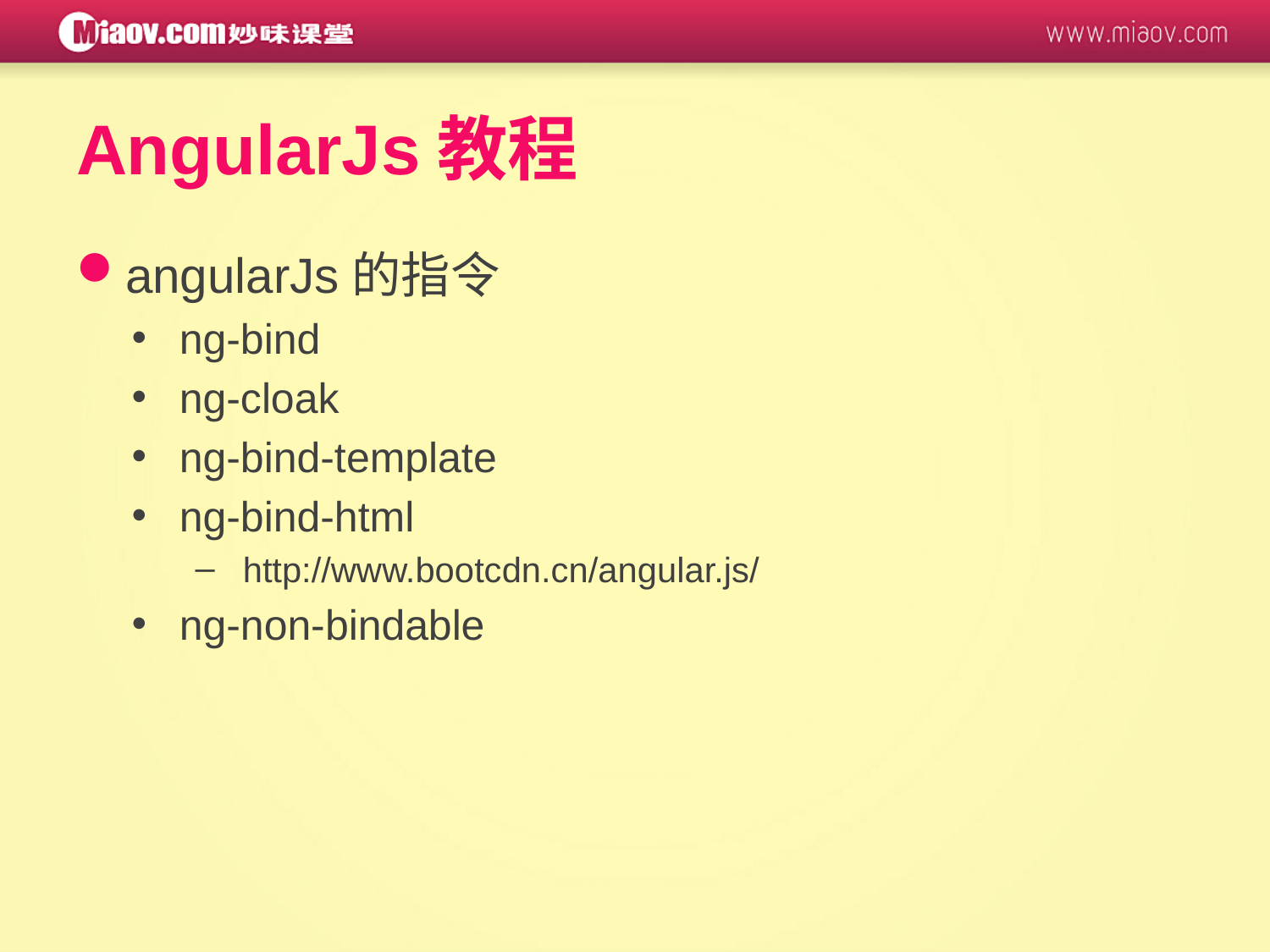

# AngularJs教程
angularJs的指令
ng-bind
ng-cloak
ng-bind-template
ng-bind-html
http://www.bootcdn.cn/angular.js/
ng-non-bindable